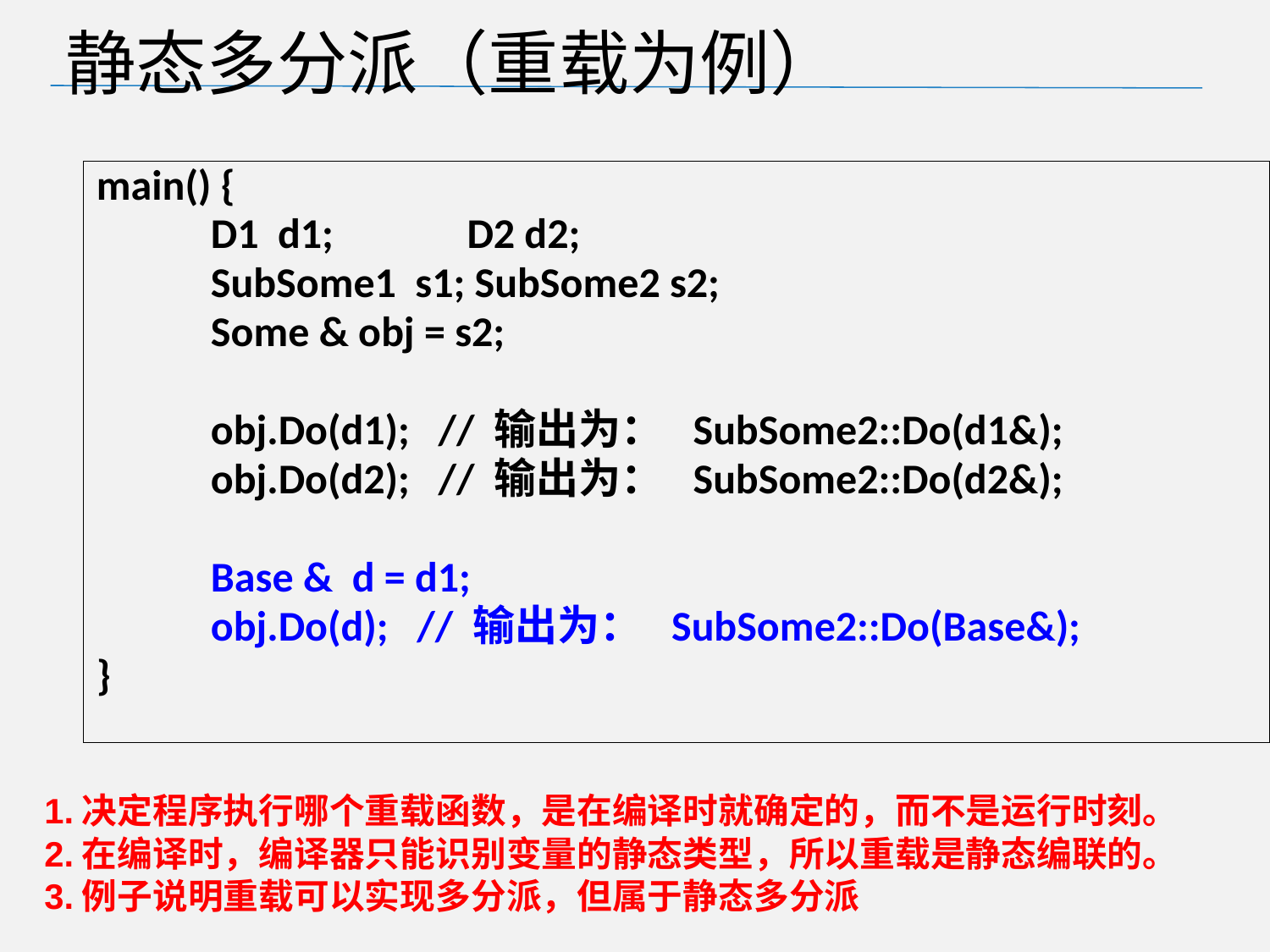

静态多分派（重载为例）
main() {
            D1  d1;              D2 d2;
            SubSome1  s1; SubSome2 s2;
            Some & obj = s2;

            obj.Do(d1);   // 输出为：  SubSome2::Do(d1&);
            obj.Do(d2);   // 输出为：  SubSome2::Do(d2&);

            Base &  d = d1;
            obj.Do(d);   // 输出为：  SubSome2::Do(Base&);
}
1.决定程序执行哪个重载函数，是在编译时就确定的，而不是运行时刻。
2.在编译时，编译器只能识别变量的静态类型，所以重载是静态编联的。
3.例子说明重载可以实现多分派，但属于静态多分派